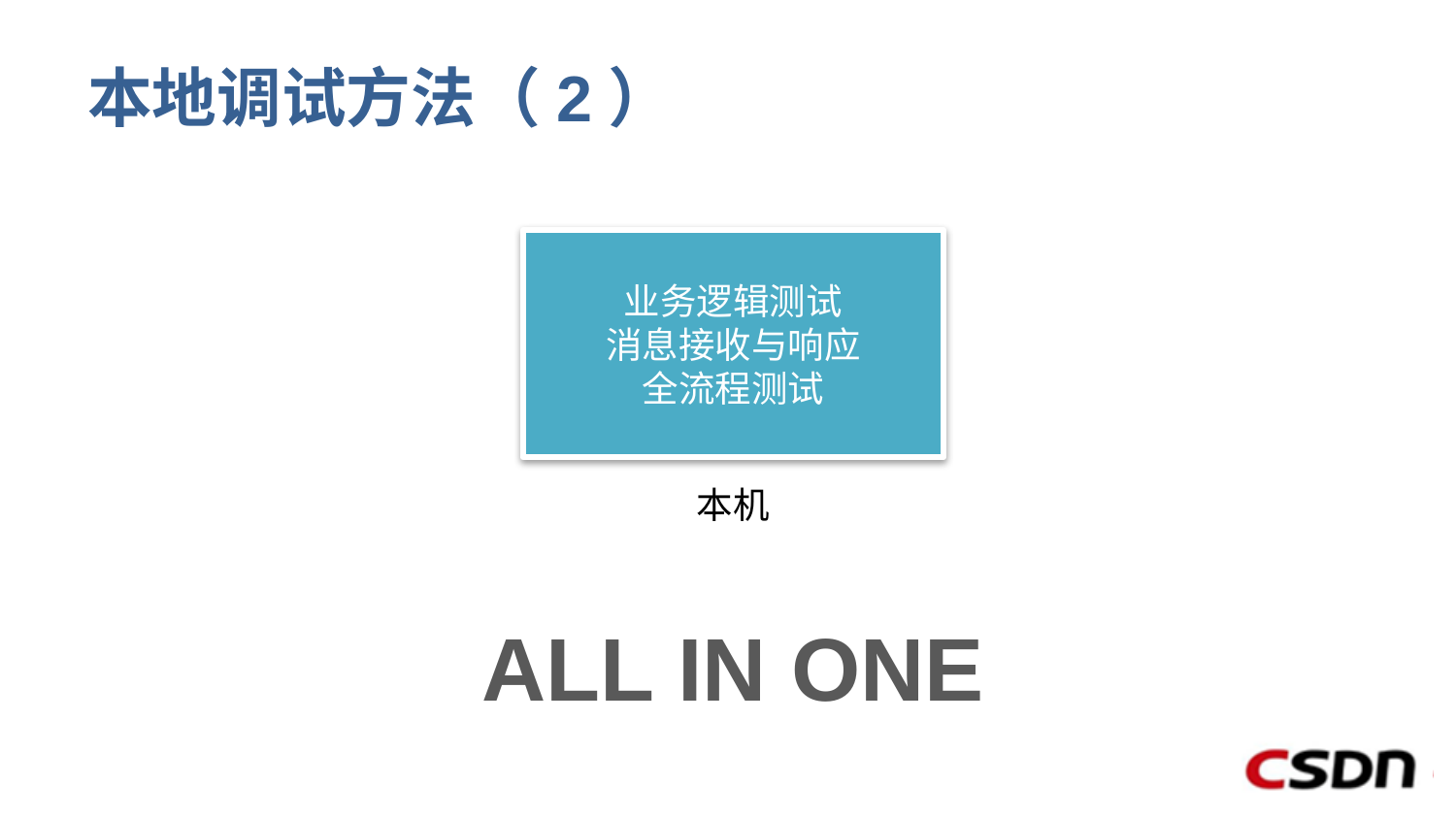

# 本地调试方法（2）
业务逻辑测试
消息接收与响应
全流程测试
本机
ALL IN ONE